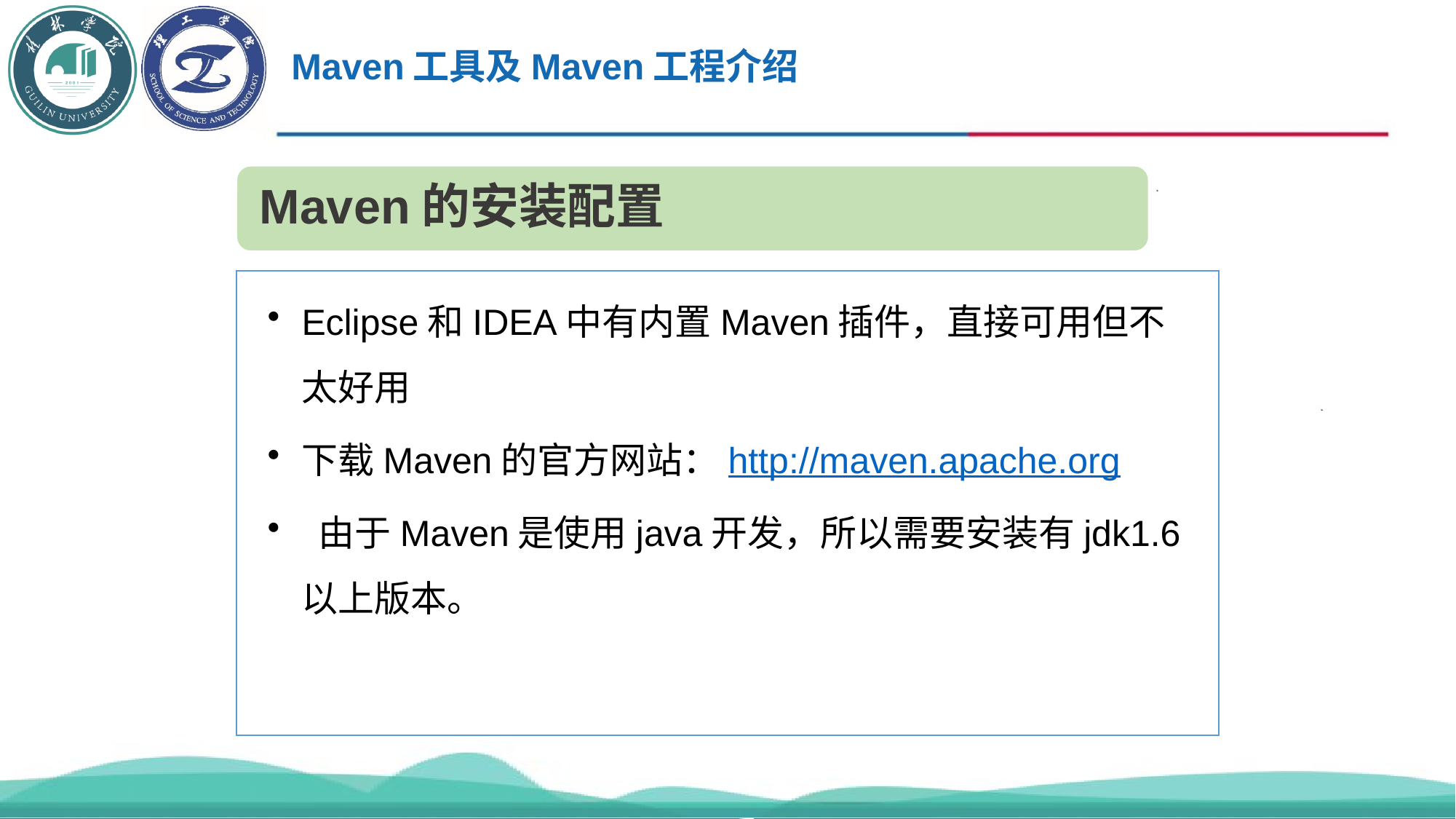

Maven工具及Maven工程介绍

Maven的安装配置

Eclipse和IDEA中有内置Maven插件，直接可用但不太好用
下载Maven的官方网站：http://maven.apache.org
 由于Maven是使用java开发，所以需要安装有jdk1.6以上版本。